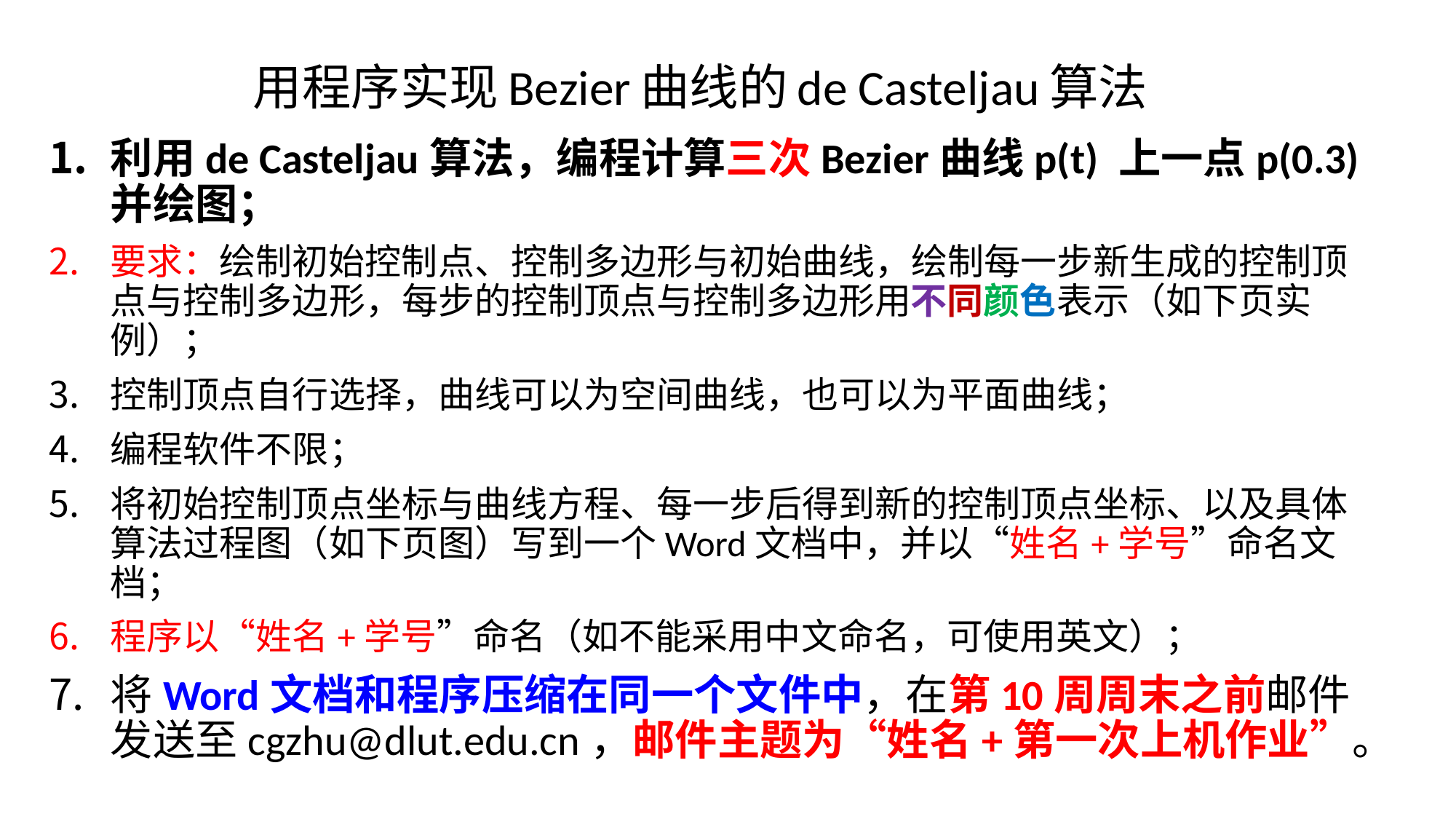

# 用程序实现Bezier曲线的de Casteljau算法
利用de Casteljau算法，编程计算三次Bezier曲线p(t) 上一点p(0.3)并绘图；
要求：绘制初始控制点、控制多边形与初始曲线，绘制每一步新生成的控制顶点与控制多边形，每步的控制顶点与控制多边形用不同颜色表示（如下页实例）；
控制顶点自行选择，曲线可以为空间曲线，也可以为平面曲线；
编程软件不限；
将初始控制顶点坐标与曲线方程、每一步后得到新的控制顶点坐标、以及具体算法过程图（如下页图）写到一个Word文档中，并以“姓名+学号”命名文档；
程序以“姓名+学号”命名（如不能采用中文命名，可使用英文）；
将Word文档和程序压缩在同一个文件中，在第10周周末之前邮件发送至cgzhu@dlut.edu.cn，邮件主题为“姓名+第一次上机作业”。